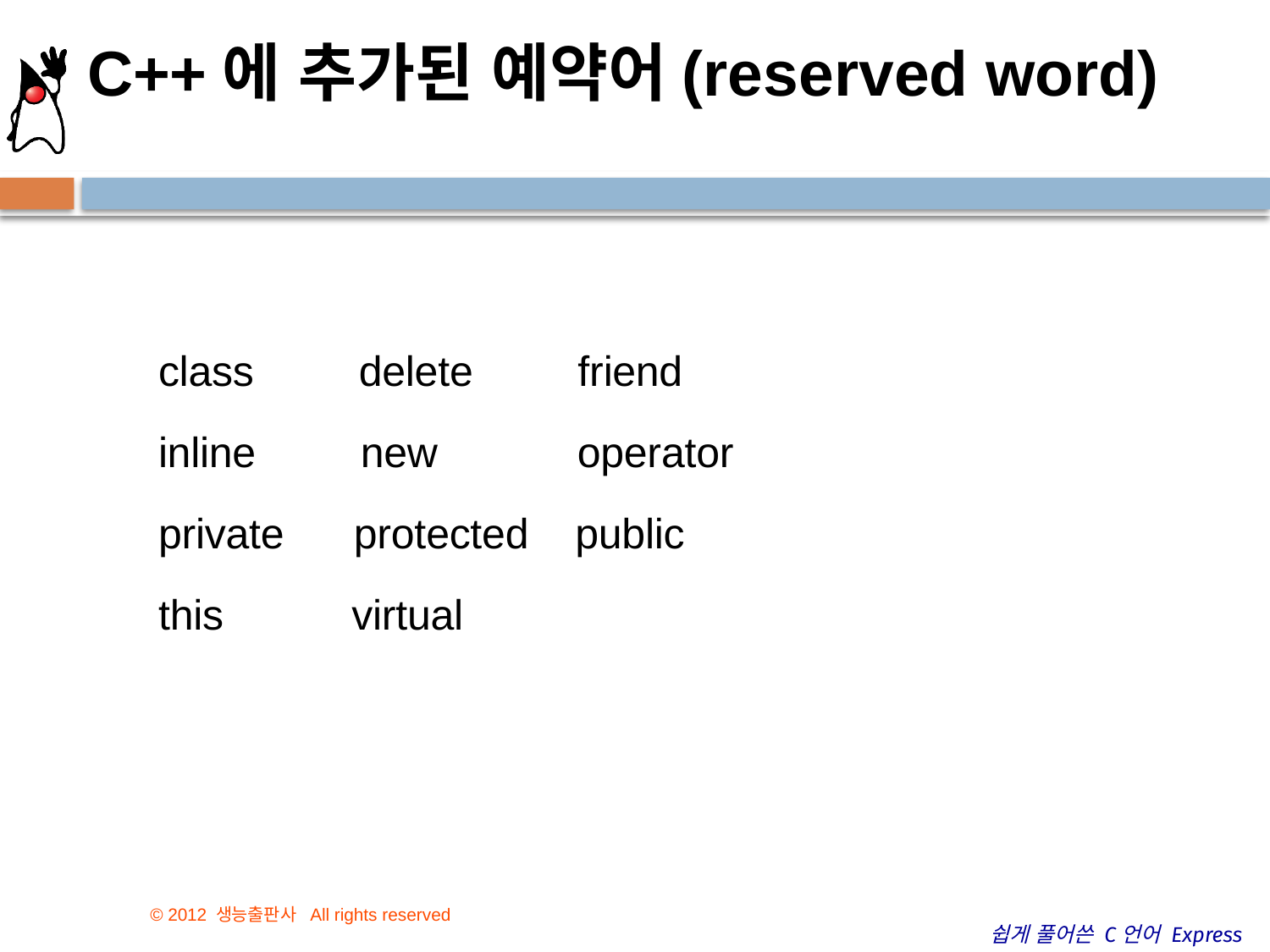

C++에 추가된 예약어(reserved word)
class         delete         friend
inline         new            operator
private      protected    public
this           virtual